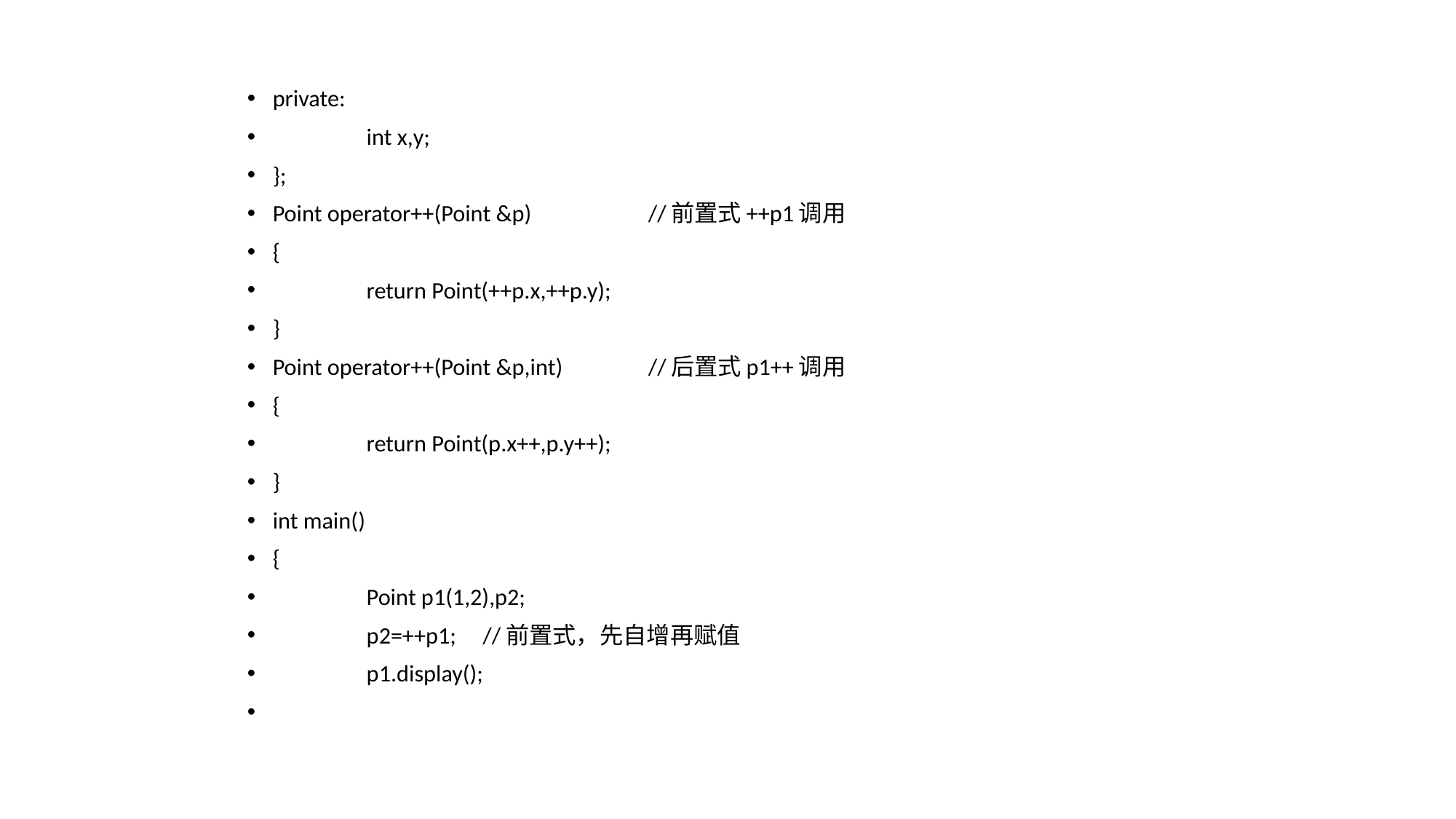

private:
	int x,y;
};
Point operator++(Point &p)      		//前置式++p1调用
{
	return Point(++p.x,++p.y);
}
Point operator++(Point &p,int)   	//后置式p1++调用
{
	return Point(p.x++,p.y++);
}
int main()
{
	Point p1(1,2),p2;
	p2=++p1;     //前置式，先自增再赋值
	p1.display();